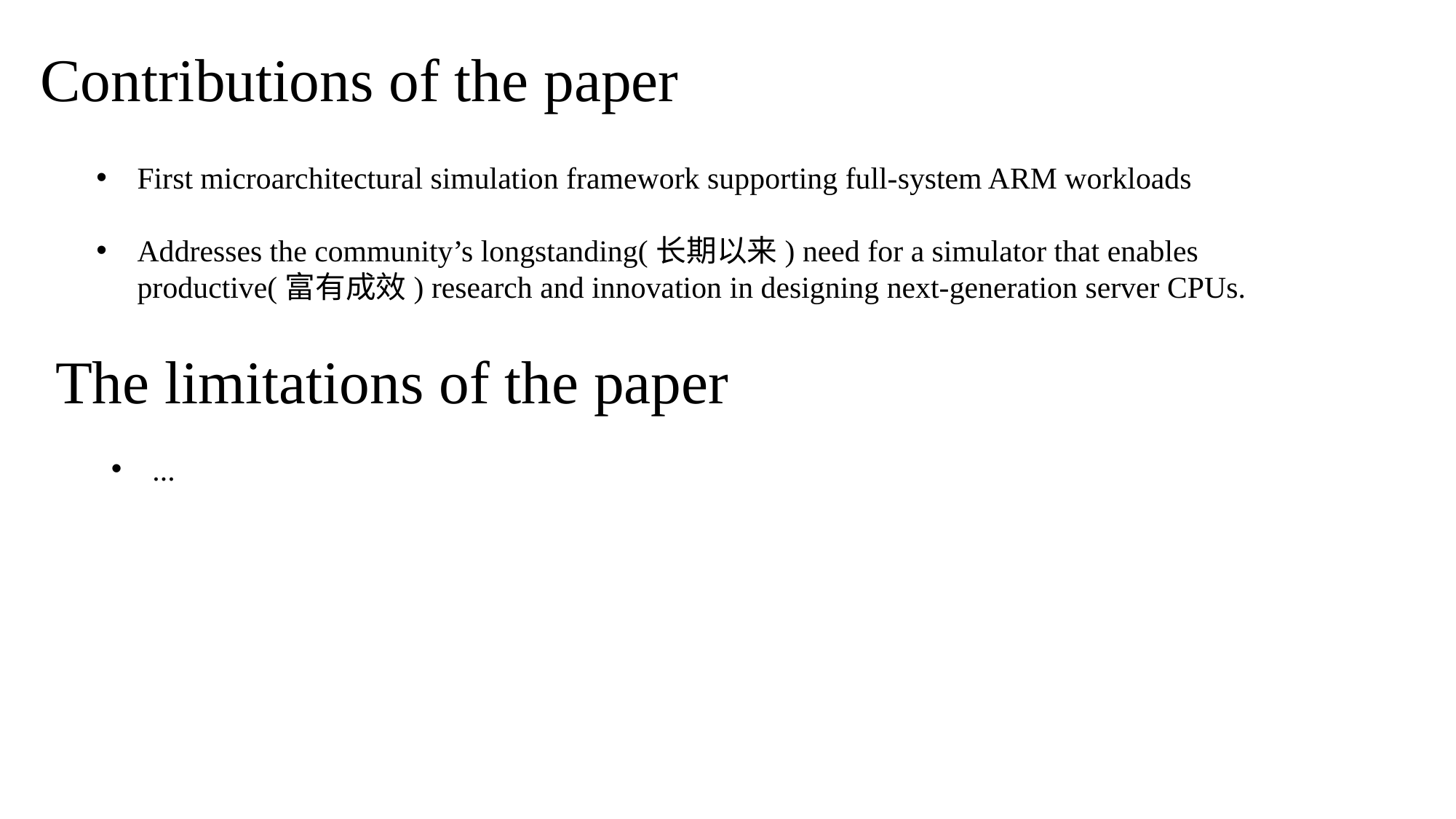

Contributions of the paper
First microarchitectural simulation framework supporting full-system ARM workloads

Addresses the community’s longstanding(长期以来) need for a simulator that enables productive(富有成效) research and innovation in designing next-generation server CPUs.
 The limitations of the paper
...